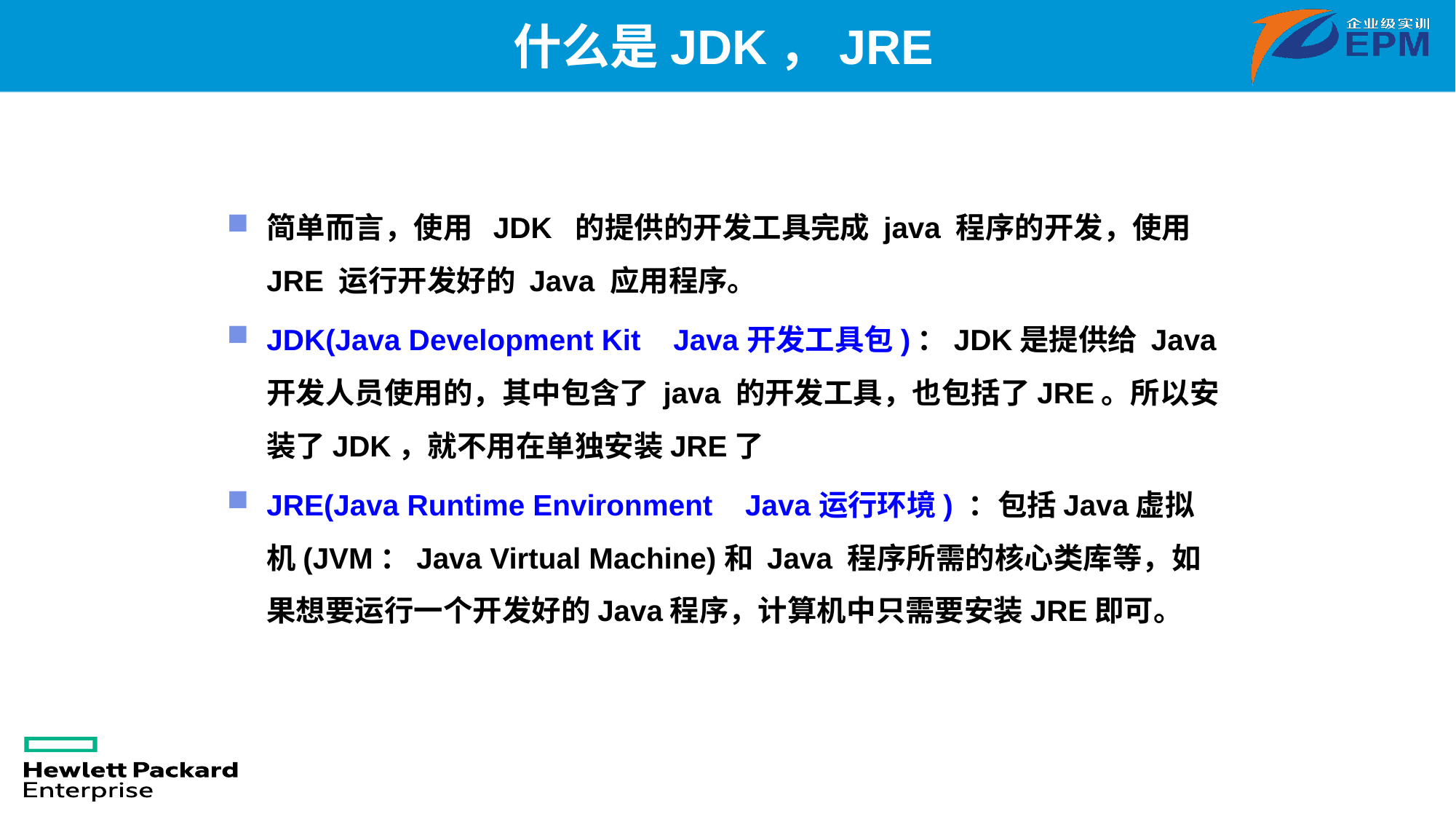

# 什么是JDK，JRE
简单而言，使用  JDK  的提供的开发工具完成 java 程序的开发，使用 JRE 运行开发好的 Java 应用程序。
JDK(Java Development Kit    Java开发工具包)：JDK是提供给 Java 开发人员使用的，其中包含了 java 的开发工具，也包括了JRE。所以安装了JDK，就不用在单独安装JRE了
JRE(Java Runtime Environment    Java运行环境) ：包括Java虚拟机(JVM：Java Virtual Machine)和 Java 程序所需的核心类库等，如果想要运行一个开发好的Java程序，计算机中只需要安装JRE即可。